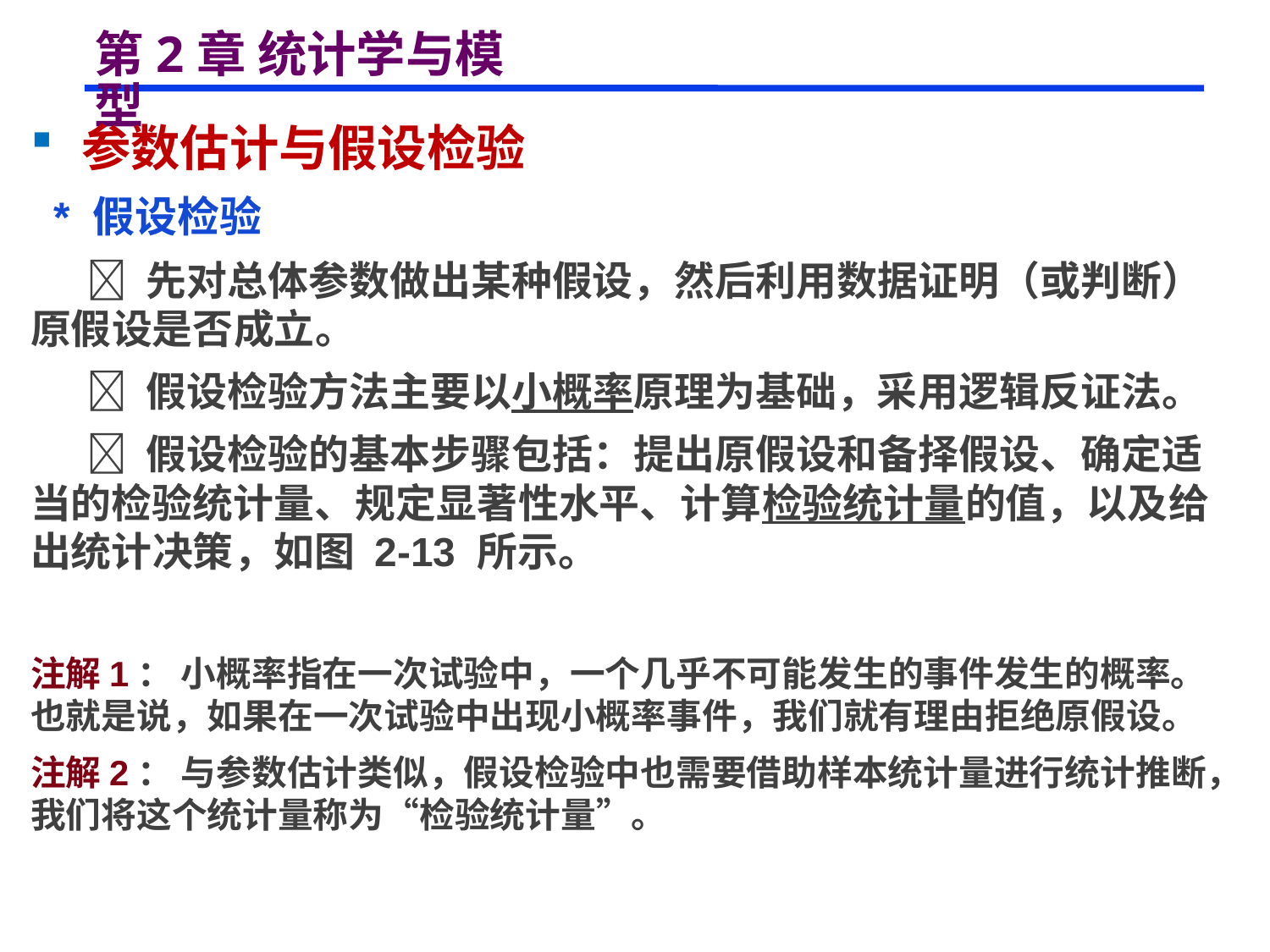

# 第2章 统计学与模型
 参数估计与假设检验
  * 假设检验
      • 先对总体参数做出某种假设，然后利用数据证明（或判断）原假设是否成立。
      • 假设检验方法主要以小概率原理为基础，采用逻辑反证法。
      • 假设检验的基本步骤包括：提出原假设和备择假设、确定适当的检验统计量、规定显著性水平、计算检验统计量的值，以及给出统计决策，如图 2-13 所示。

注解1： 小概率指在一次试验中，一个几乎不可能发生的事件发生的概率。也就是说，如果在一次试验中出现小概率事件，我们就有理由拒绝原假设。
注解2： 与参数估计类似，假设检验中也需要借助样本统计量进行统计推断，我们将这个统计量称为“检验统计量”。